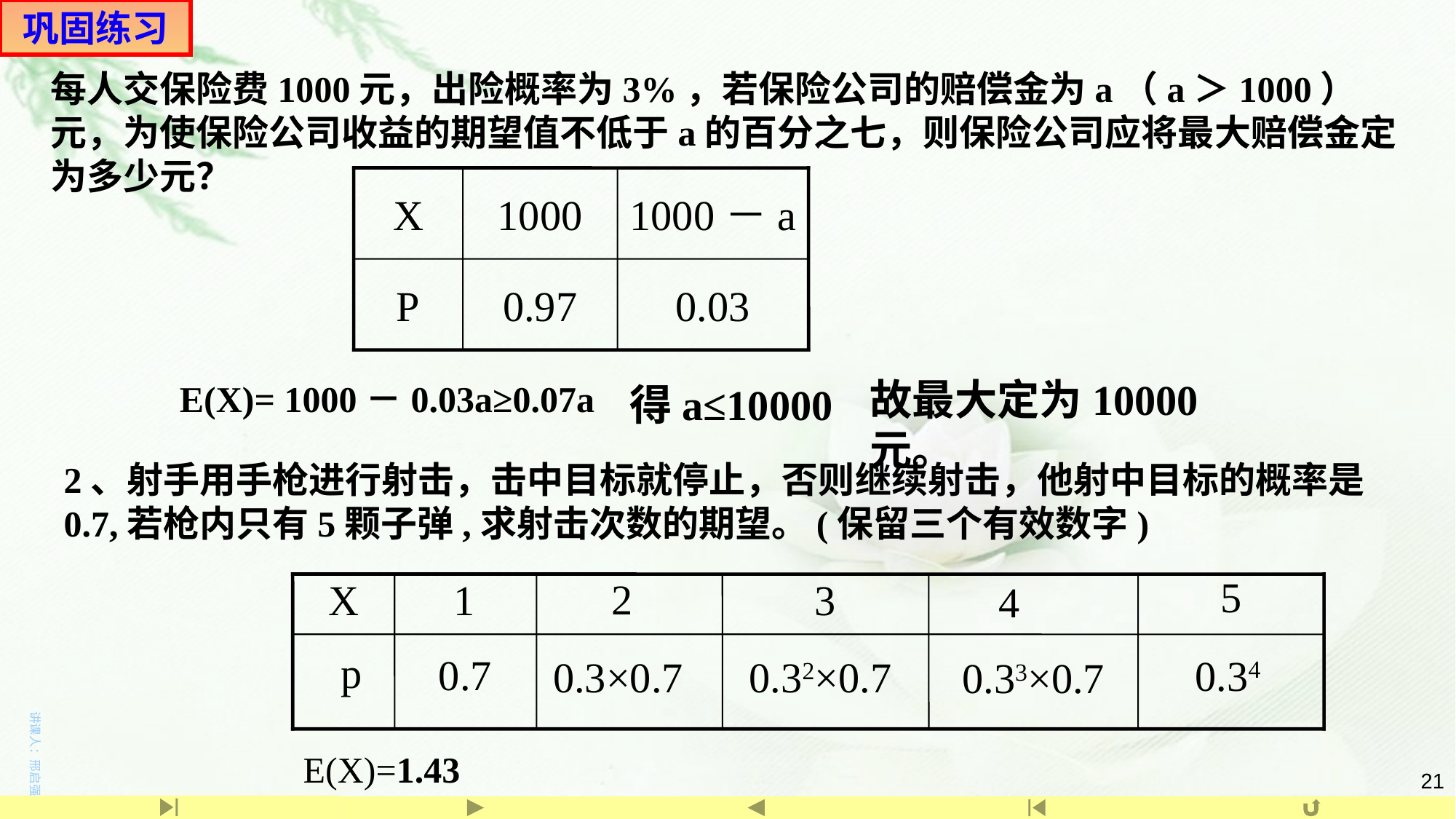

巩固练习
每人交保险费1000元，出险概率为3%，若保险公司的赔偿金为a（a＞1000）元，为使保险公司收益的期望值不低于a的百分之七，则保险公司应将最大赔偿金定为多少元？
X

1000

1000－a

P

0.97
0.03

故最大定为10000元。
E(X)= 1000－0.03a≥0.07a
得a≤10000
2、射手用手枪进行射击，击中目标就停止，否则继续射击，他射中目标的概率是0.7,若枪内只有5颗子弹,求射击次数的期望。(保留三个有效数字)
X

1

2

5

3
4

p
0.7
0.33×0.7
0.34
0.3×0.7
0.32×0.7

E(X)=1.43